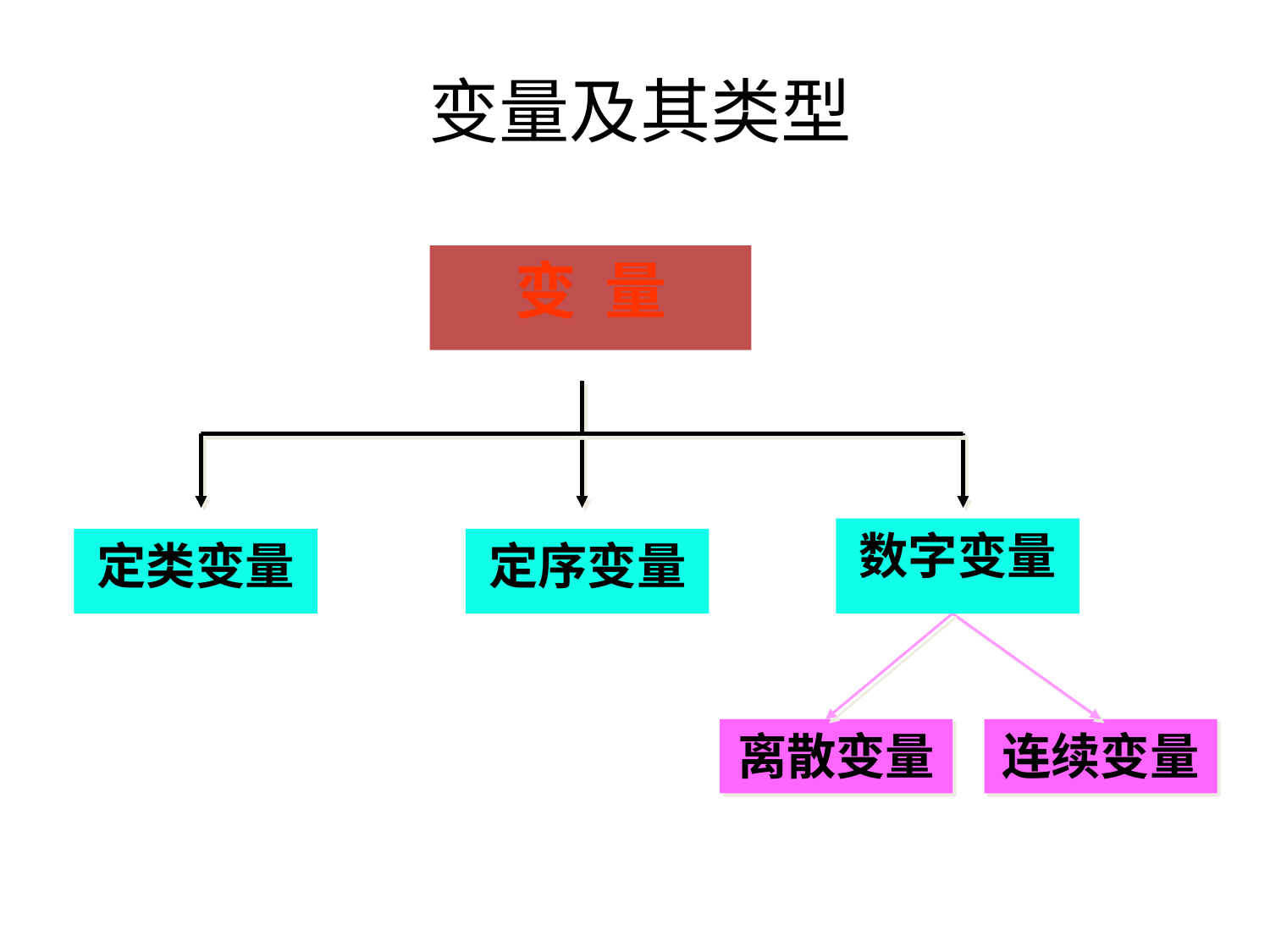

# 变量及其类型
变  量

定类变量

定序变量

数字变量

离散变量
连续变量